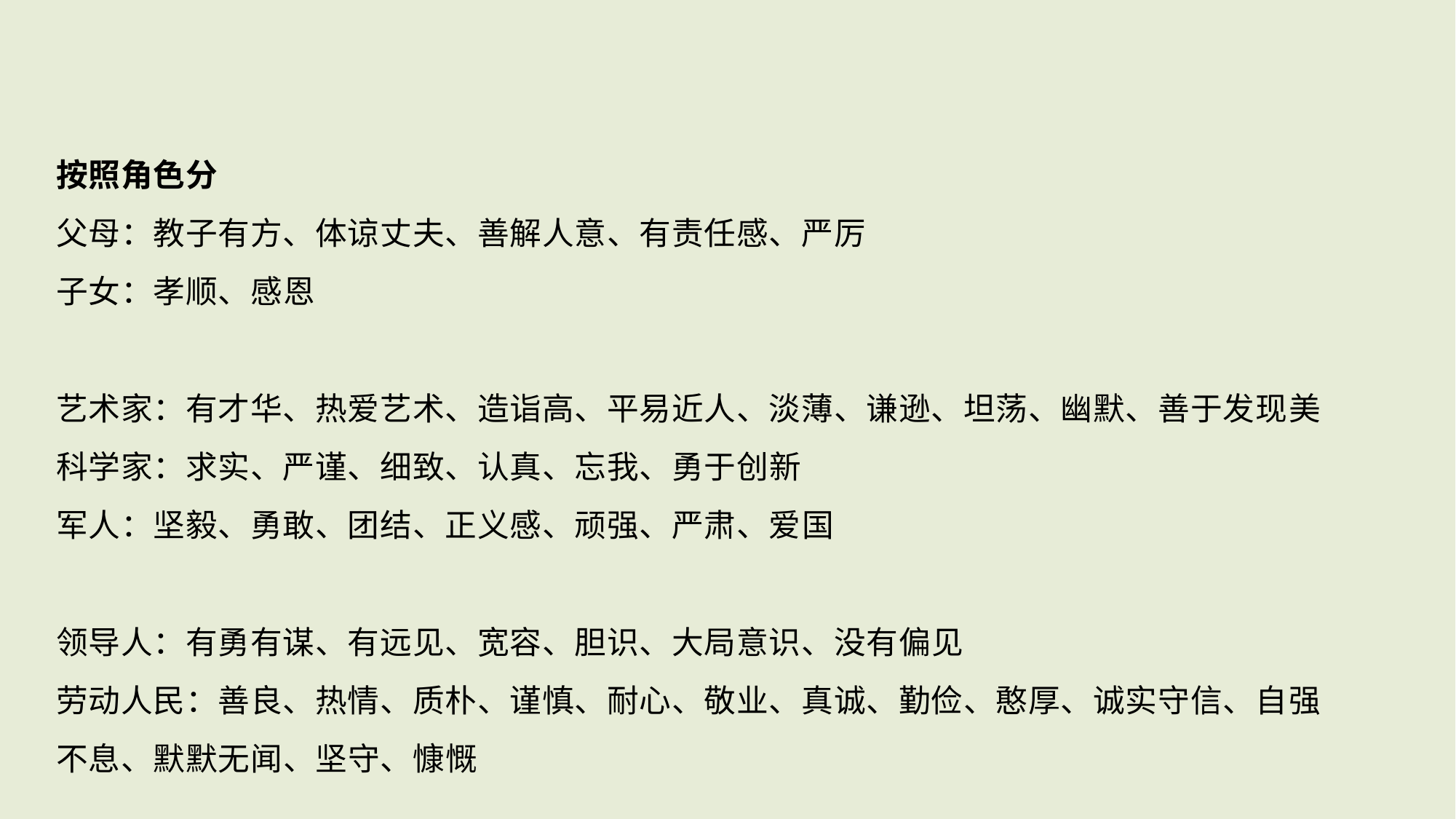

按照角色分
父母：教子有方、体谅丈夫、善解人意、有责任感、严厉 子女：孝顺、感恩

艺术家：有才华、热爱艺术、造诣高、平易近人、淡薄、谦逊、坦荡、幽默、善于发现美 科学家：求实、严谨、细致、认真、忘我、勇于创新
军人：坚毅、勇敢、团结、正义感、顽强、严肃、爱国

领导人：有勇有谋、有远见、宽容、胆识、大局意识、没有偏见
劳动人民：善良、热情、质朴、谨慎、耐心、敬业、真诚、勤俭、憨厚、诚实守信、自强 不息、默默无闻、坚守、慷慨